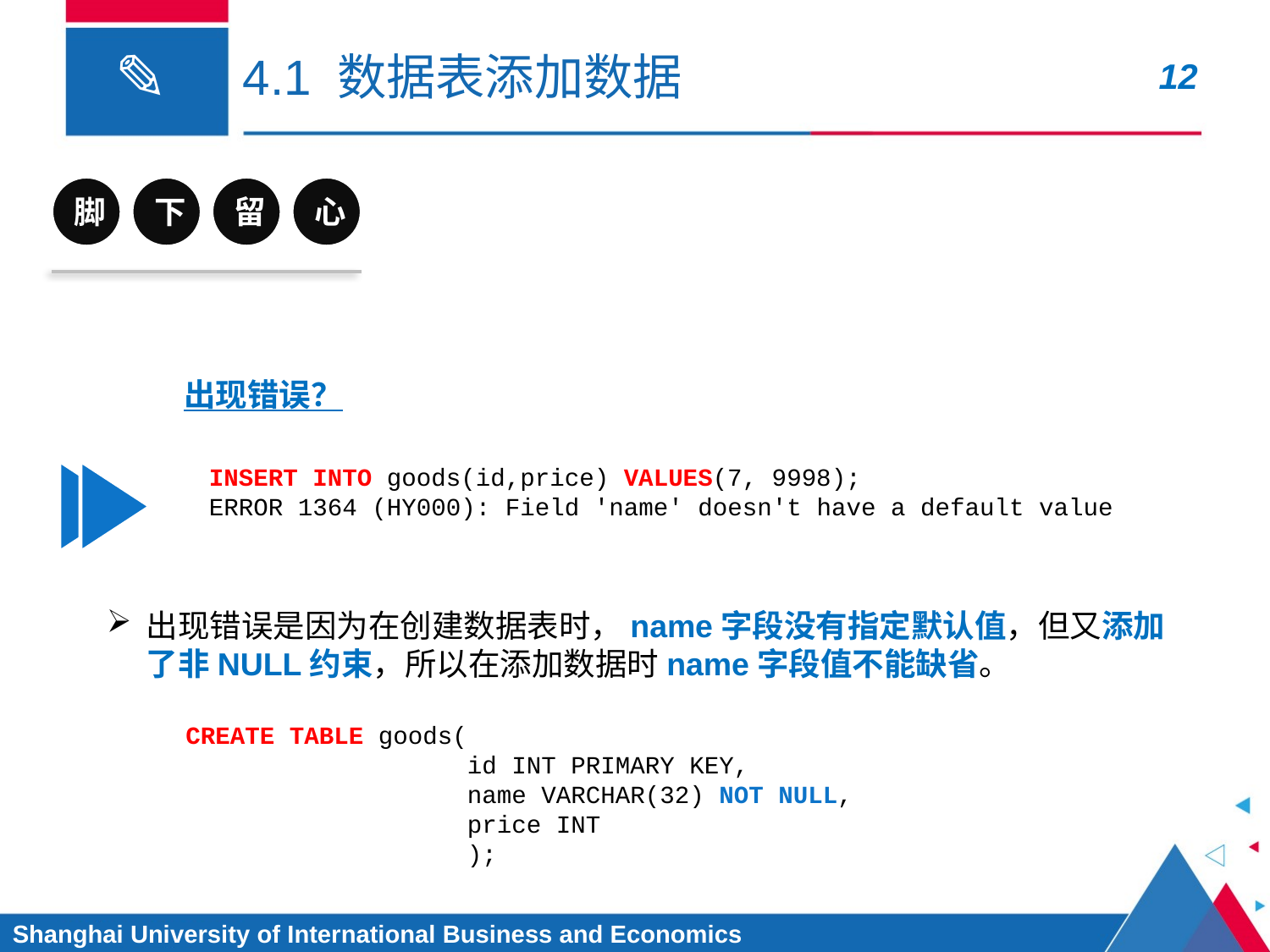

# 4.1 数据表添加数据
脚
下
留
心
出现错误？
INSERT INTO goods(id,price) VALUES(7, 9998);
ERROR 1364 (HY000): Field 'name' doesn't have a default value

出现错误是因为在创建数据表时，name字段没有指定默认值，但又添加了非NULL约束，所以在添加数据时name字段值不能缺省。
CREATE TABLE goods(
                   id INT PRIMARY KEY,
                   name VARCHAR(32) NOT NULL,
                   price INT
                   );